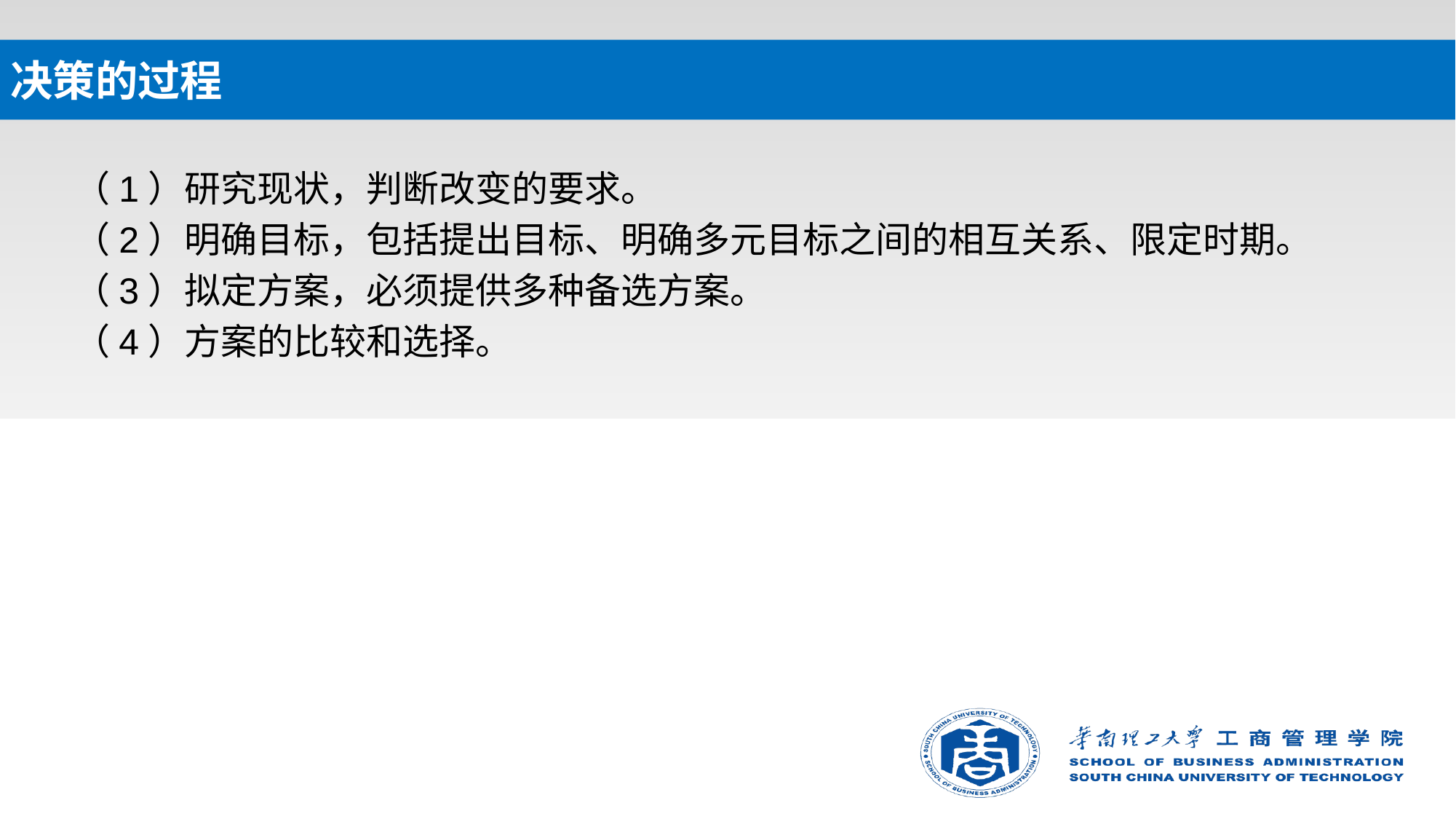

# 决策的过程
（1）研究现状，判断改变的要求。
（2）明确目标，包括提出目标、明确多元目标之间的相互关系、限定时期。
（3）拟定方案，必须提供多种备选方案。
（4）方案的比较和选择。